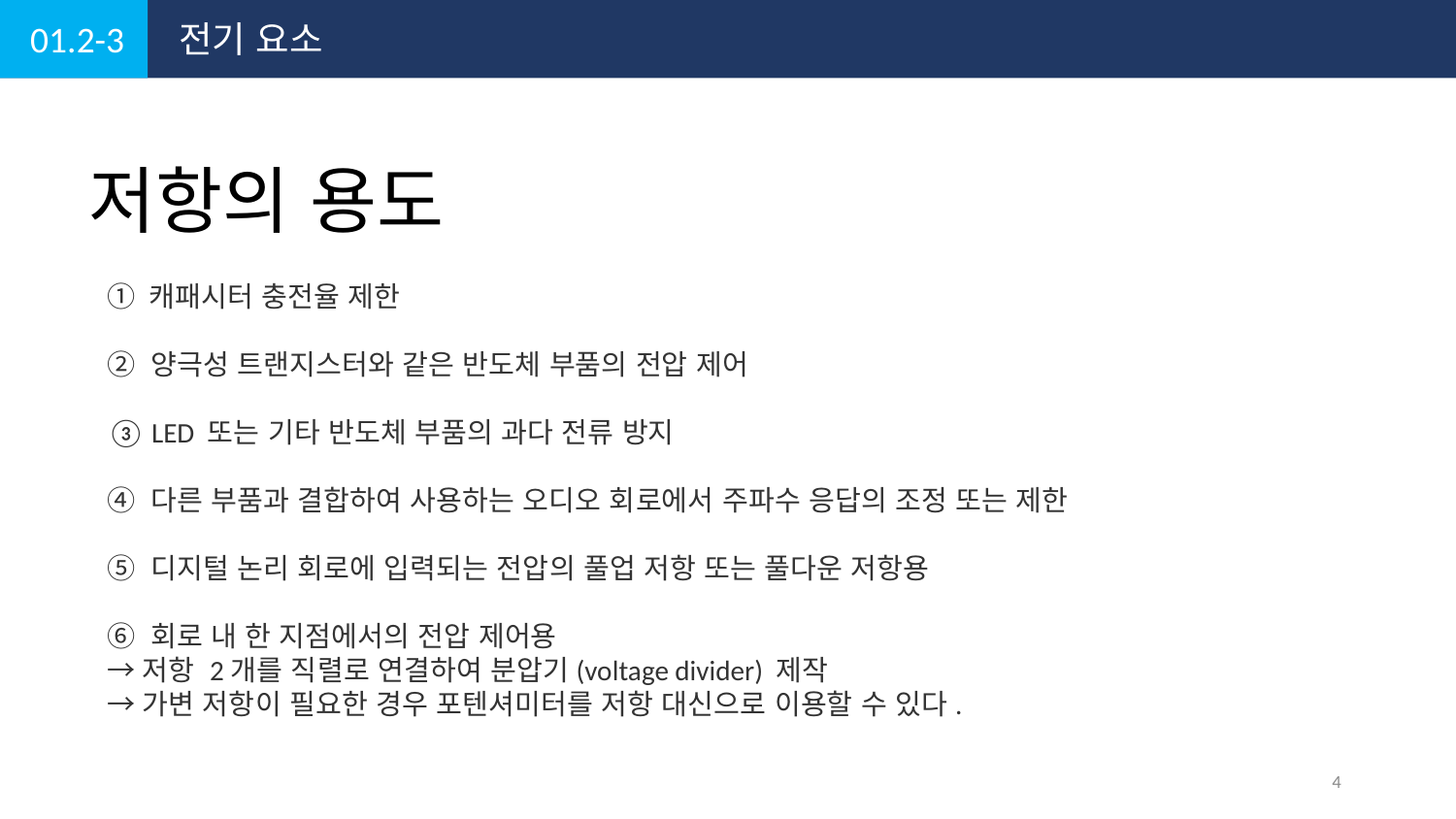

01.2-3
전기 요소
저항의 용도
① 캐패시터 충전율 제한

② 양극성 트랜지스터와 같은 반도체 부품의 전압 제어

③ LED 또는 기타 반도체 부품의 과다 전류 방지

④ 다른 부품과 결합하여 사용하는 오디오 회로에서 주파수 응답의 조정 또는 제한

⑤ 디지털 논리 회로에 입력되는 전압의 풀업 저항 또는 풀다운 저항용

⑥ 회로 내 한 지점에서의 전압 제어용
→저항 2개를 직렬로 연결하여 분압기(voltage divider) 제작
→가변 저항이 필요한 경우 포텐셔미터를 저항 대신으로 이용할 수 있다.
4